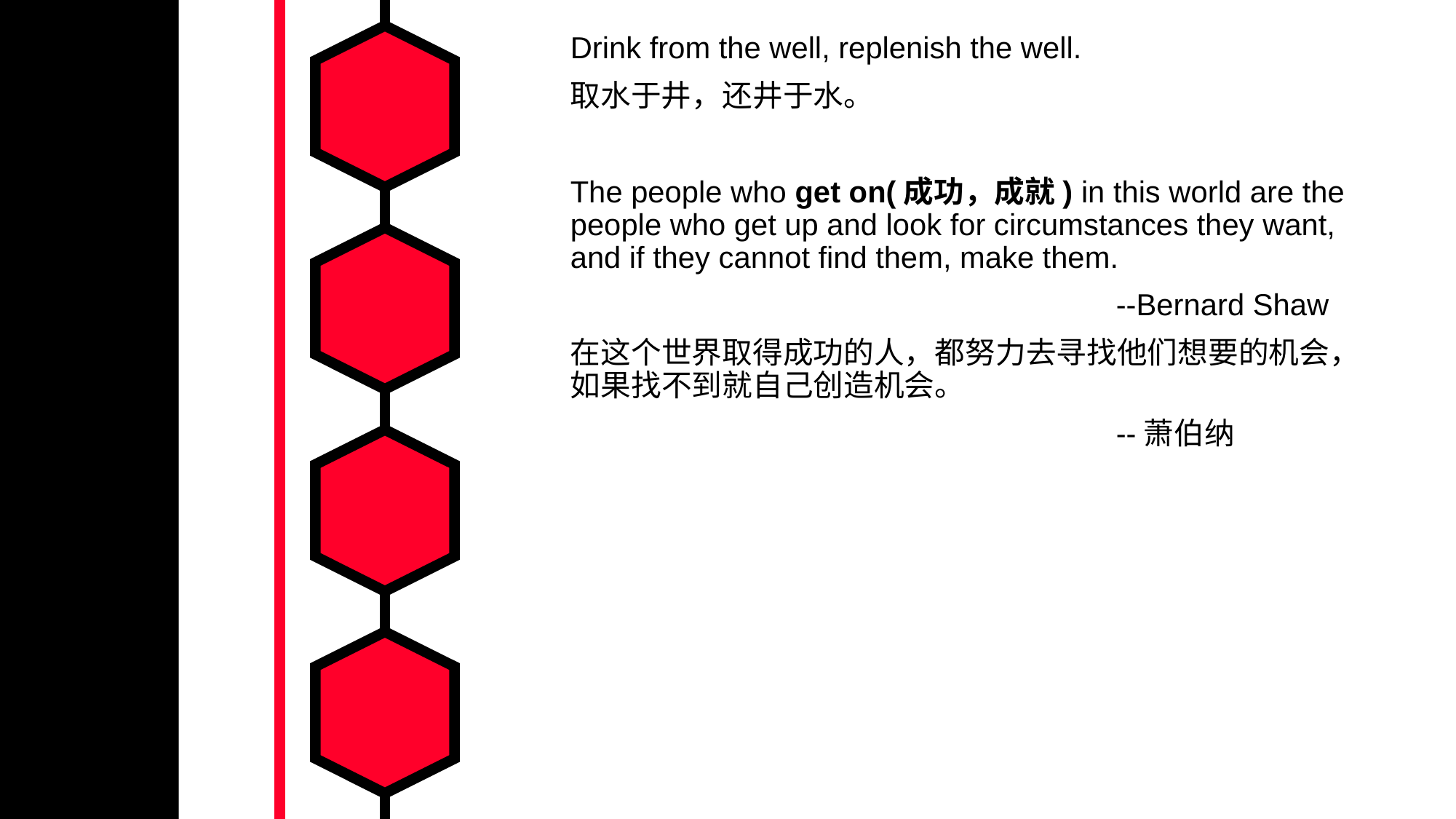

#
Drink from the well, replenish the well.
取水于井，还井于水。

The people who get on(成功，成就) in this world are the people who get up and look for circumstances they want, and if they cannot find them, make them.
					--Bernard Shaw
在这个世界取得成功的人，都努力去寻找他们想要的机会，如果找不到就自己创造机会。
					--萧伯纳